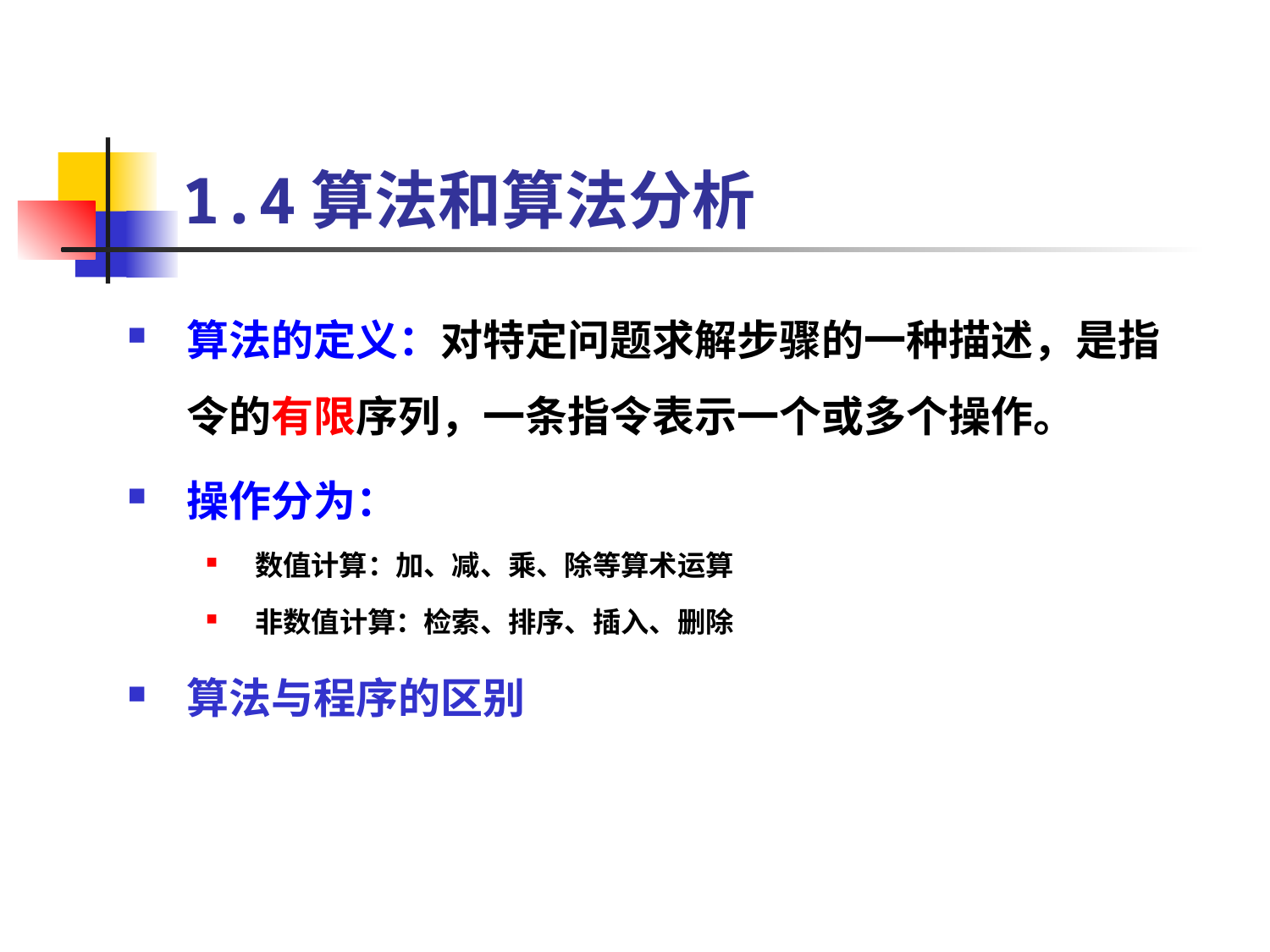

# 1.4算法和算法分析
算法的定义：对特定问题求解步骤的一种描述，是指令的有限序列，一条指令表示一个或多个操作。
操作分为：
数值计算：加、减、乘、除等算术运算
非数值计算：检索、排序、插入、删除
算法与程序的区别